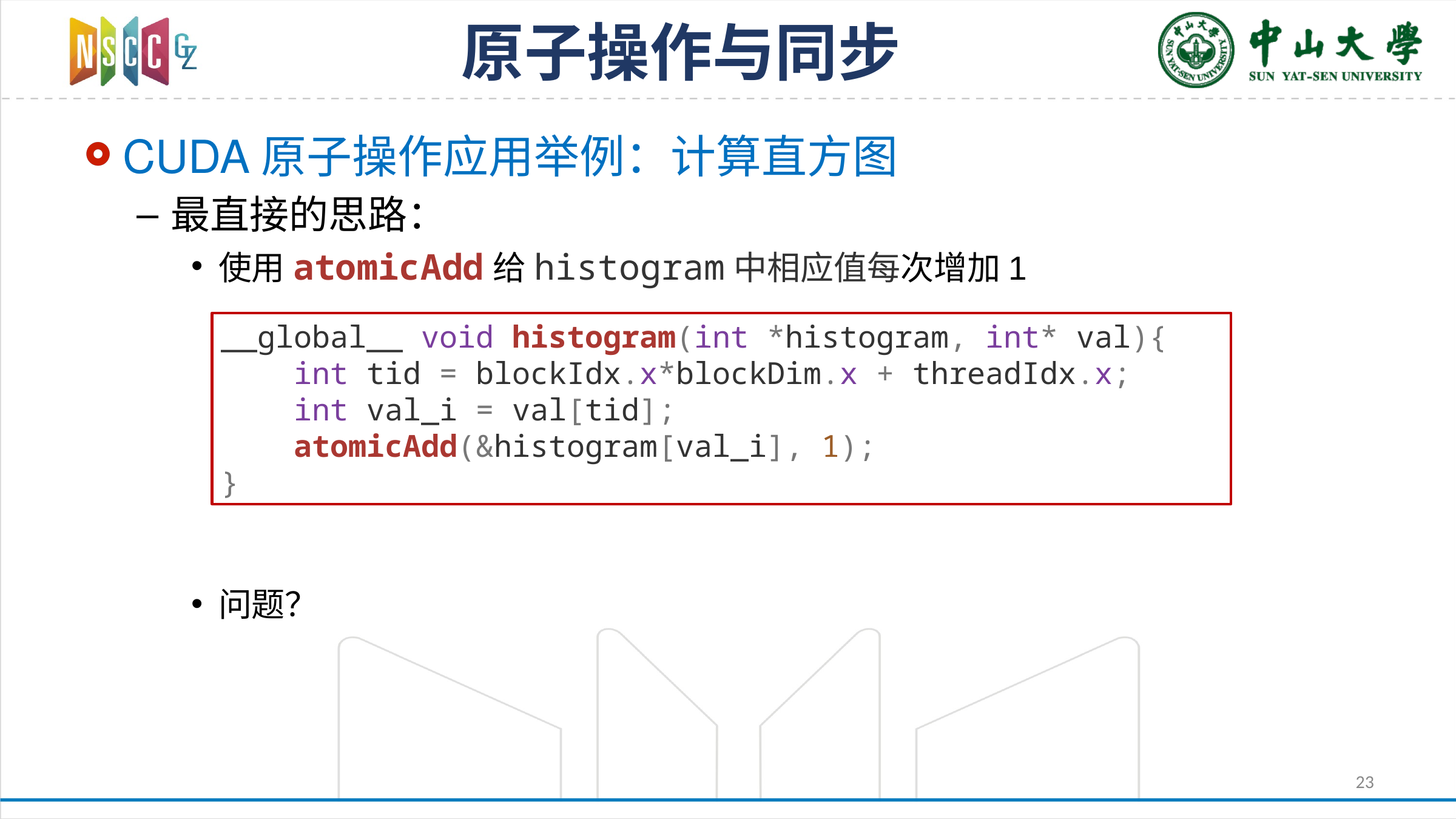

# 原子操作与同步
CUDA原子操作应用举例：计算直方图
最直接的思路：
使用atomicAdd给histogram中相应值每次增加1

问题？
__global__ void histogram(int *histogram, int* val){
    int tid = blockIdx.x*blockDim.x + threadIdx.x;
    int val_i = val[tid];
    atomicAdd(&histogram[val_i], 1);
}
23